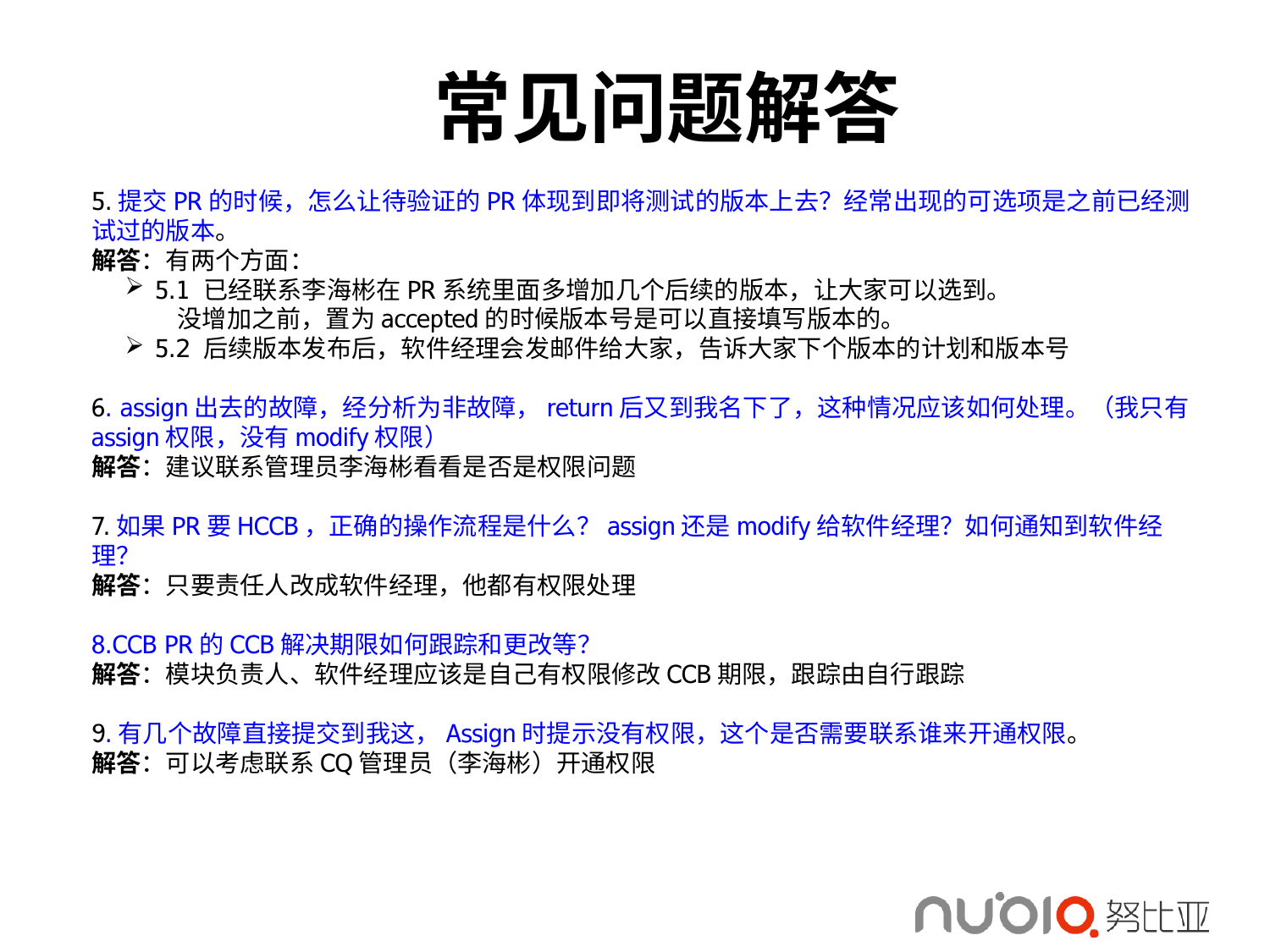

操作说明
常见问题解答
5.提交PR的时候，怎么让待验证的PR体现到即将测试的版本上去？经常出现的可选项是之前已经测试过的版本。
解答：有两个方面：
5.1 已经联系李海彬在PR系统里面多增加几个后续的版本，让大家可以选到。
   没增加之前，置为accepted的时候版本号是可以直接填写版本的。
5.2 后续版本发布后，软件经理会发邮件给大家，告诉大家下个版本的计划和版本号

6. assign出去的故障，经分析为非故障，return后又到我名下了，这种情况应该如何处理。（我只有assign权限，没有modify权限）
解答：建议联系管理员李海彬看看是否是权限问题

7.如果PR要HCCB，正确的操作流程是什么？assign还是modify给软件经理？如何通知到软件经理？
解答：只要责任人改成软件经理，他都有权限处理

8.CCB PR的CCB解决期限如何跟踪和更改等？
解答：模块负责人、软件经理应该是自己有权限修改CCB期限，跟踪由自行跟踪

9.有几个故障直接提交到我这，Assign时提示没有权限，这个是否需要联系谁来开通权限。
解答：可以考虑联系CQ管理员（李海彬）开通权限